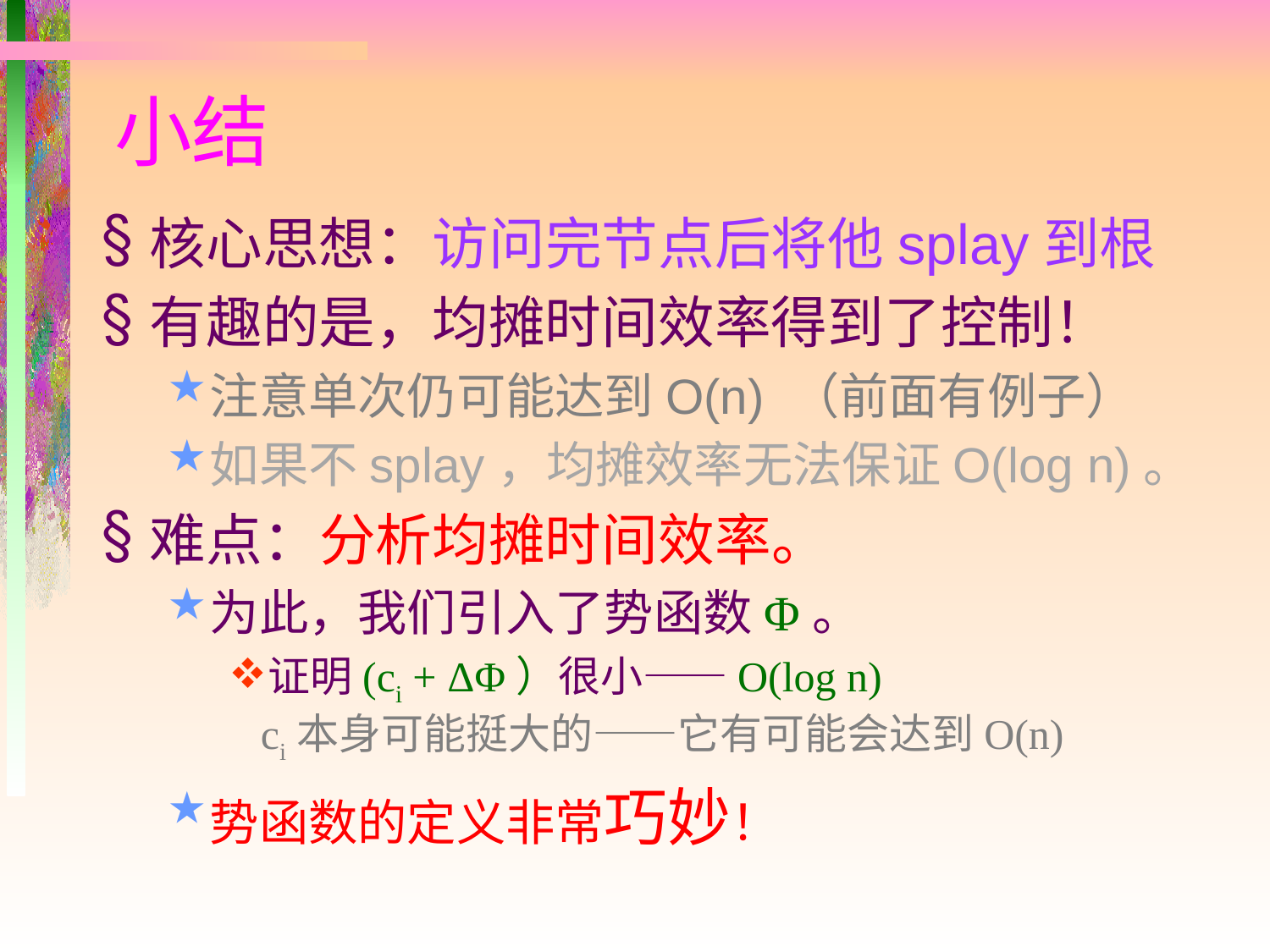

# 小结
核心思想：访问完节点后将他splay到根
有趣的是，均摊时间效率得到了控制！
注意单次仍可能达到O(n) （前面有例子）
如果不splay，均摊效率无法保证O(log n)。
难点：分析均摊时间效率。
为此，我们引入了势函数Φ。
证明(ci + ΔΦ）很小——O(log n)
ci本身可能挺大的——它有可能会达到O(n)
势函数的定义非常巧妙！